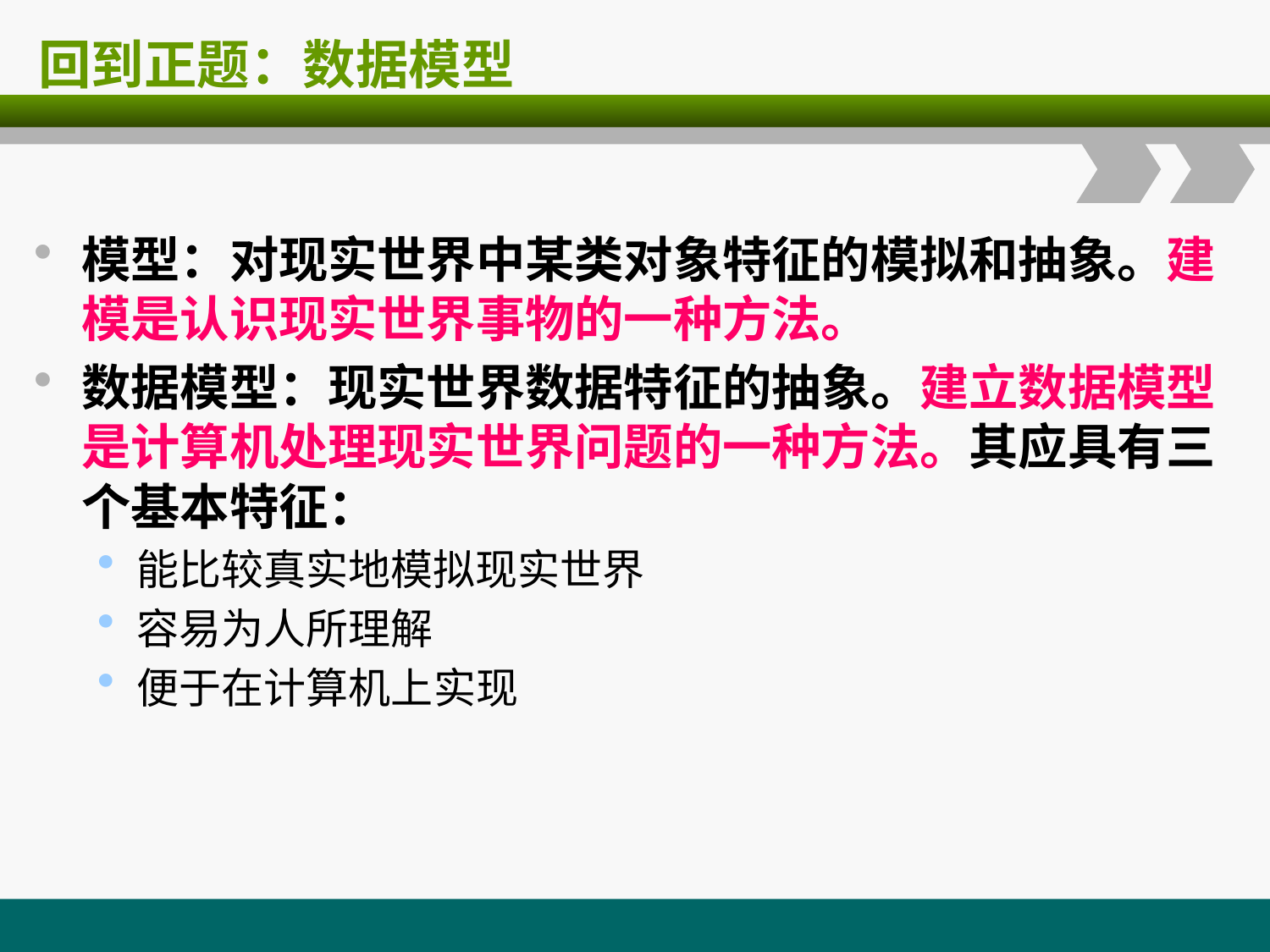

# 回到正题：数据模型
模型：对现实世界中某类对象特征的模拟和抽象。建模是认识现实世界事物的一种方法。
数据模型：现实世界数据特征的抽象。建立数据模型是计算机处理现实世界问题的一种方法。其应具有三个基本特征：
能比较真实地模拟现实世界
容易为人所理解
便于在计算机上实现